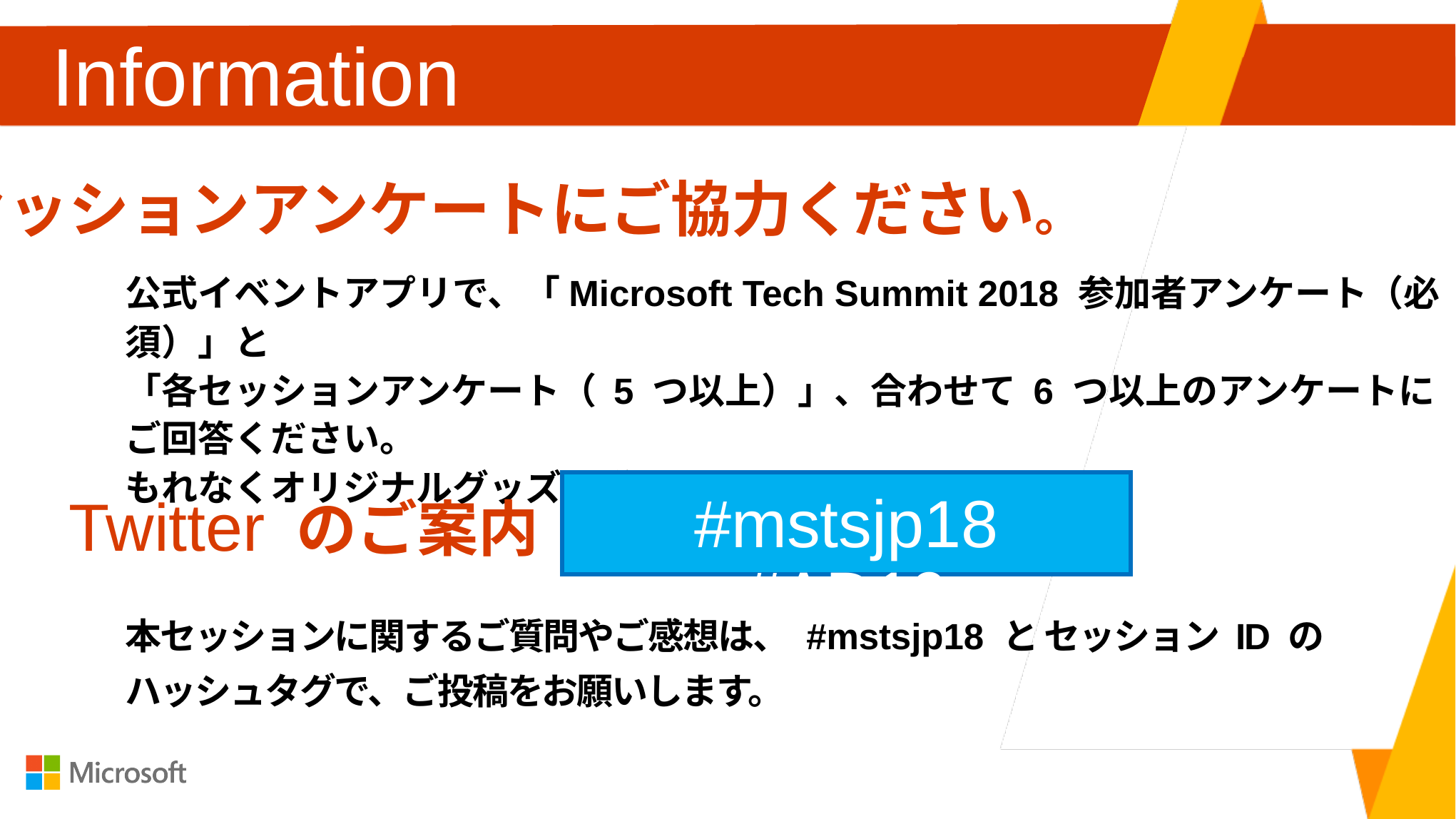

Information
セッションアンケートにご協力ください。
公式イベントアプリで、「Microsoft Tech Summit 2018 参加者アンケート（必須）」と
「各セッションアンケート（ 5 つ以上）」、合わせて 6 つ以上のアンケートにご回答ください。
もれなくオリジナルグッズを贈呈いたします。
#mstsjp18 #AD19
Twitter のご案内
本セッションに関するご質問やご感想は、 #mstsjp18 と セッション ID の
ハッシュタグで、ご投稿をお願いします。